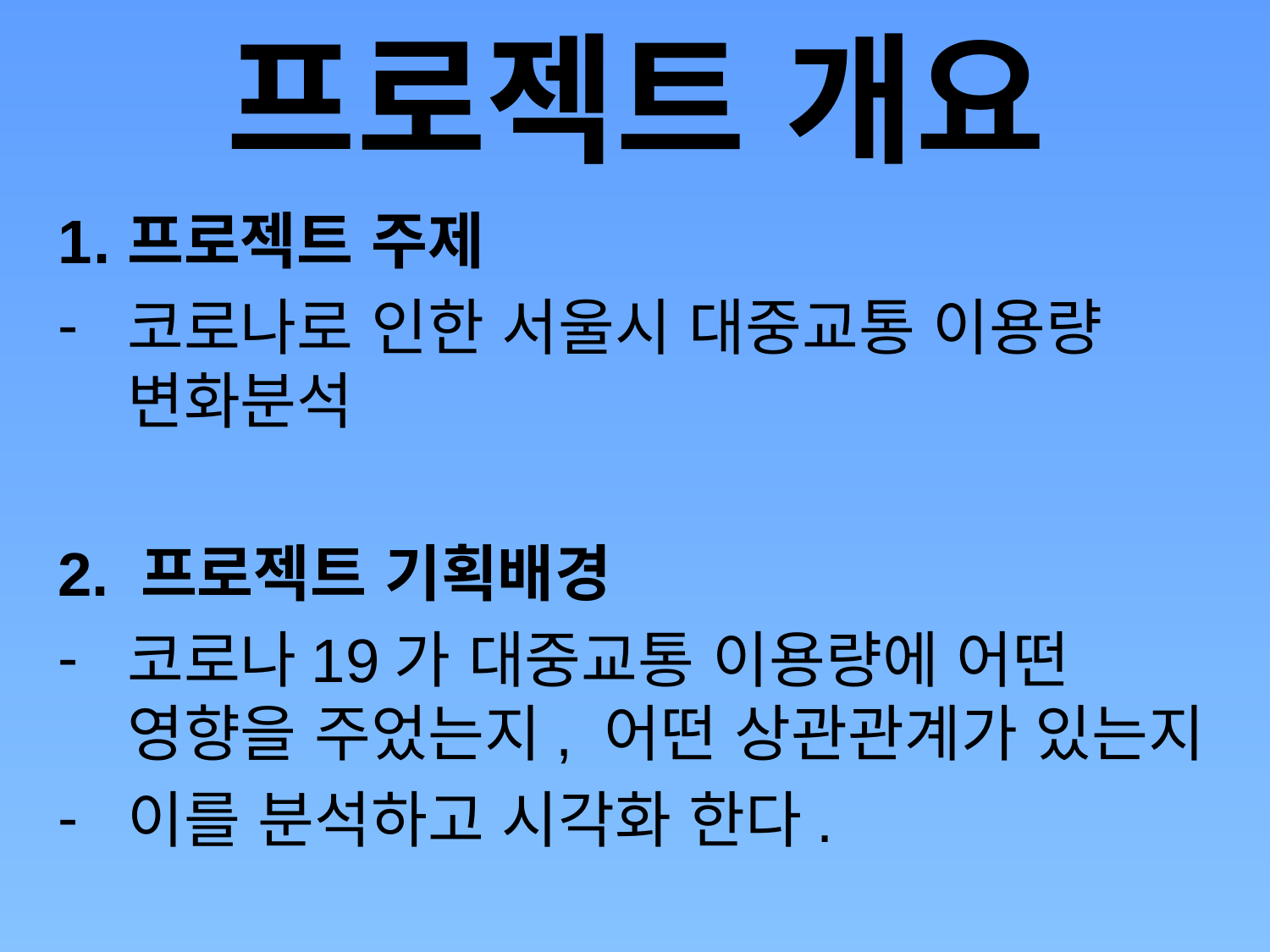

# 프로젝트 개요
프로젝트 주제
코로나로 인한 서울시 대중교통 이용량 변화분석

2. 프로젝트 기획배경
코로나19가 대중교통 이용량에 어떤 영향을 주었는지, 어떤 상관관계가 있는지
이를 분석하고 시각화 한다.